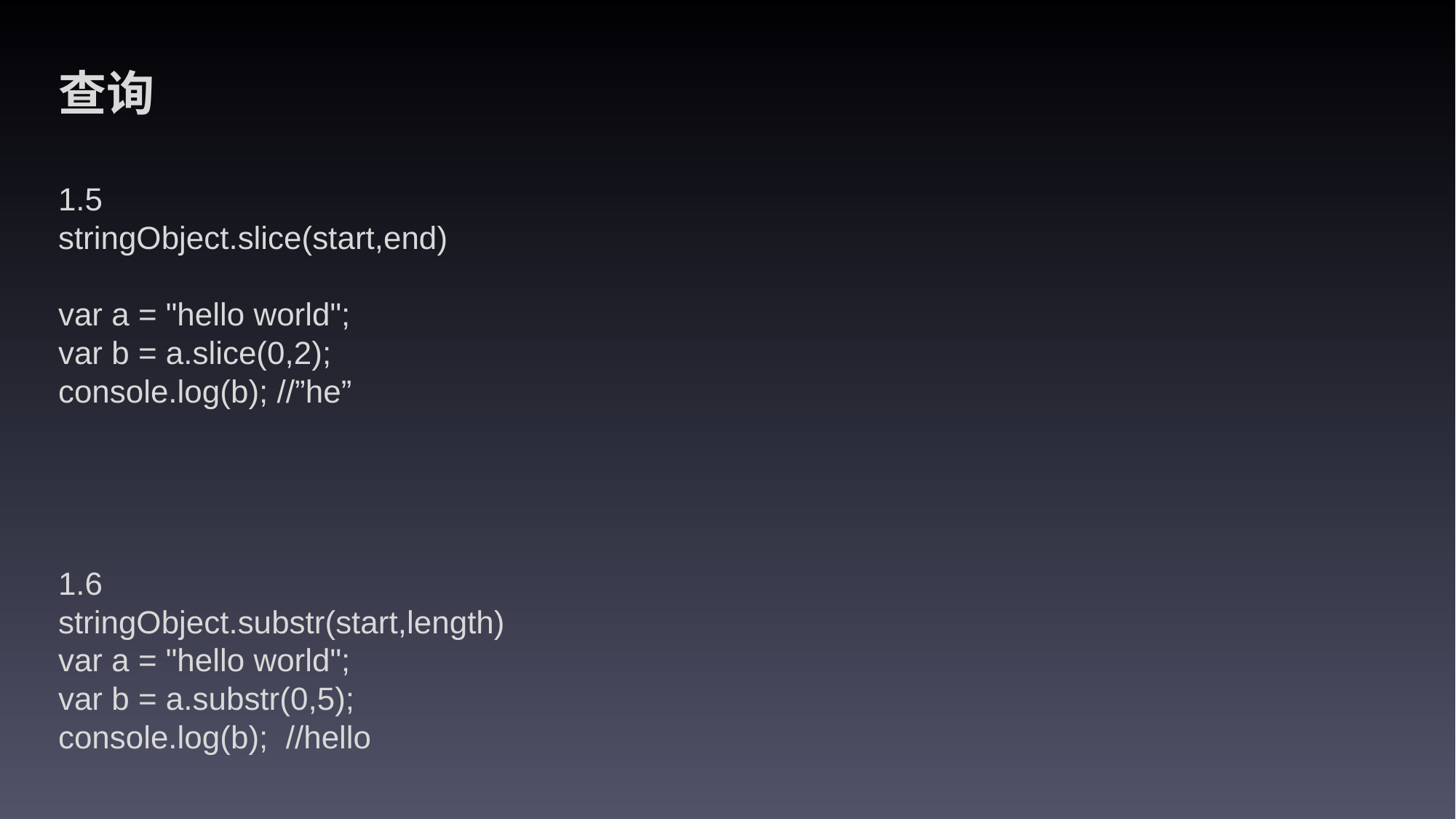

查询

1.5
stringObject.slice(start,end)

var a = "hello world";
var b = a.slice(0,2);
console.log(b); //”he”

1.6
stringObject.substr(start,length)
var a = "hello world";
var b = a.substr(0,5);
console.log(b);  //hello